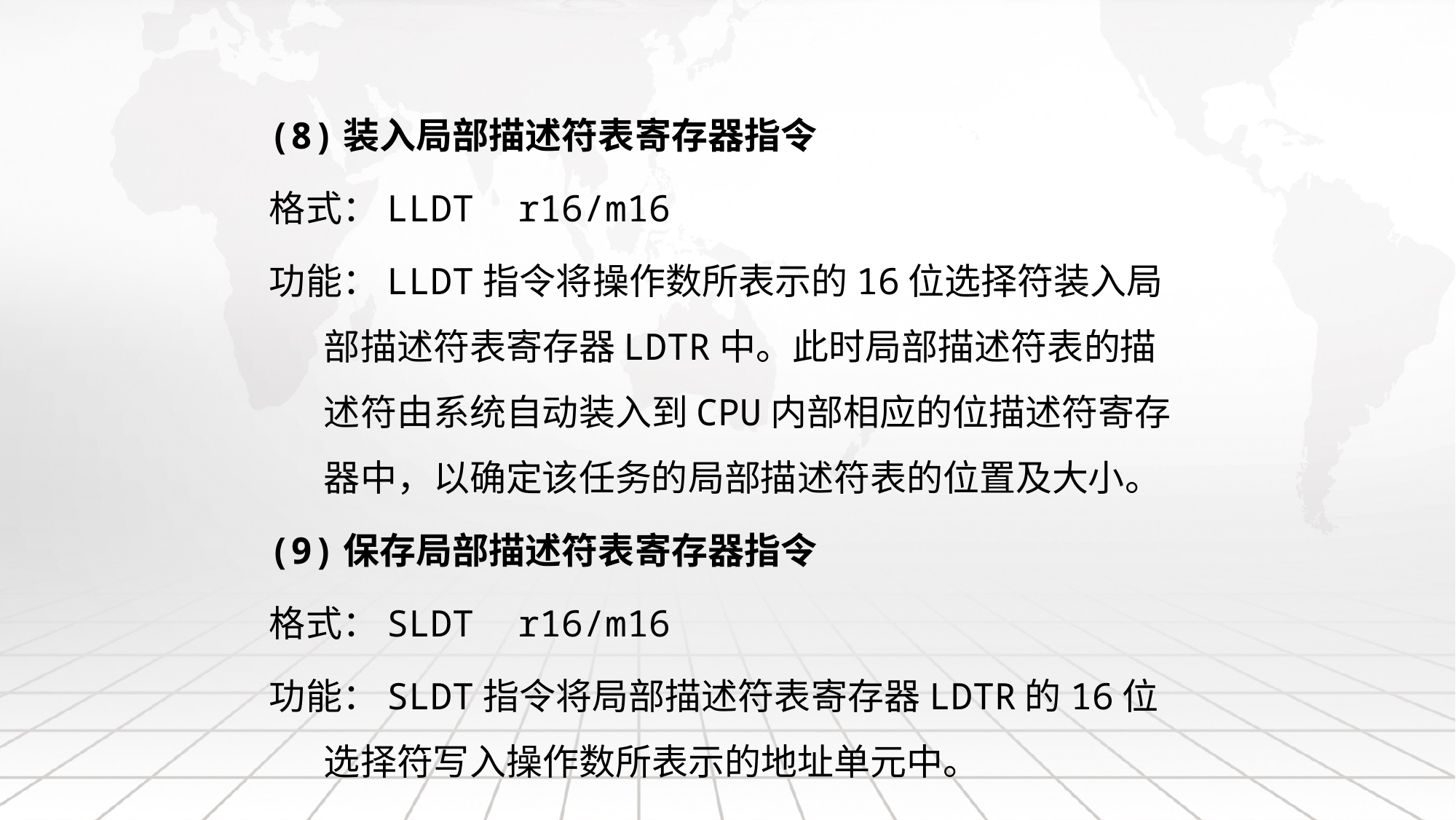

(8)装入局部描述符表寄存器指令
格式：LLDT  r16/m16
功能：LLDT指令将操作数所表示的16位选择符装入局部描述符表寄存器LDTR中。此时局部描述符表的描述符由系统自动装入到CPU内部相应的位描述符寄存器中，以确定该任务的局部描述符表的位置及大小。
(9)保存局部描述符表寄存器指令
格式：SLDT  r16/m16
功能：SLDT指令将局部描述符表寄存器LDTR的16位选择符写入操作数所表示的地址单元中。